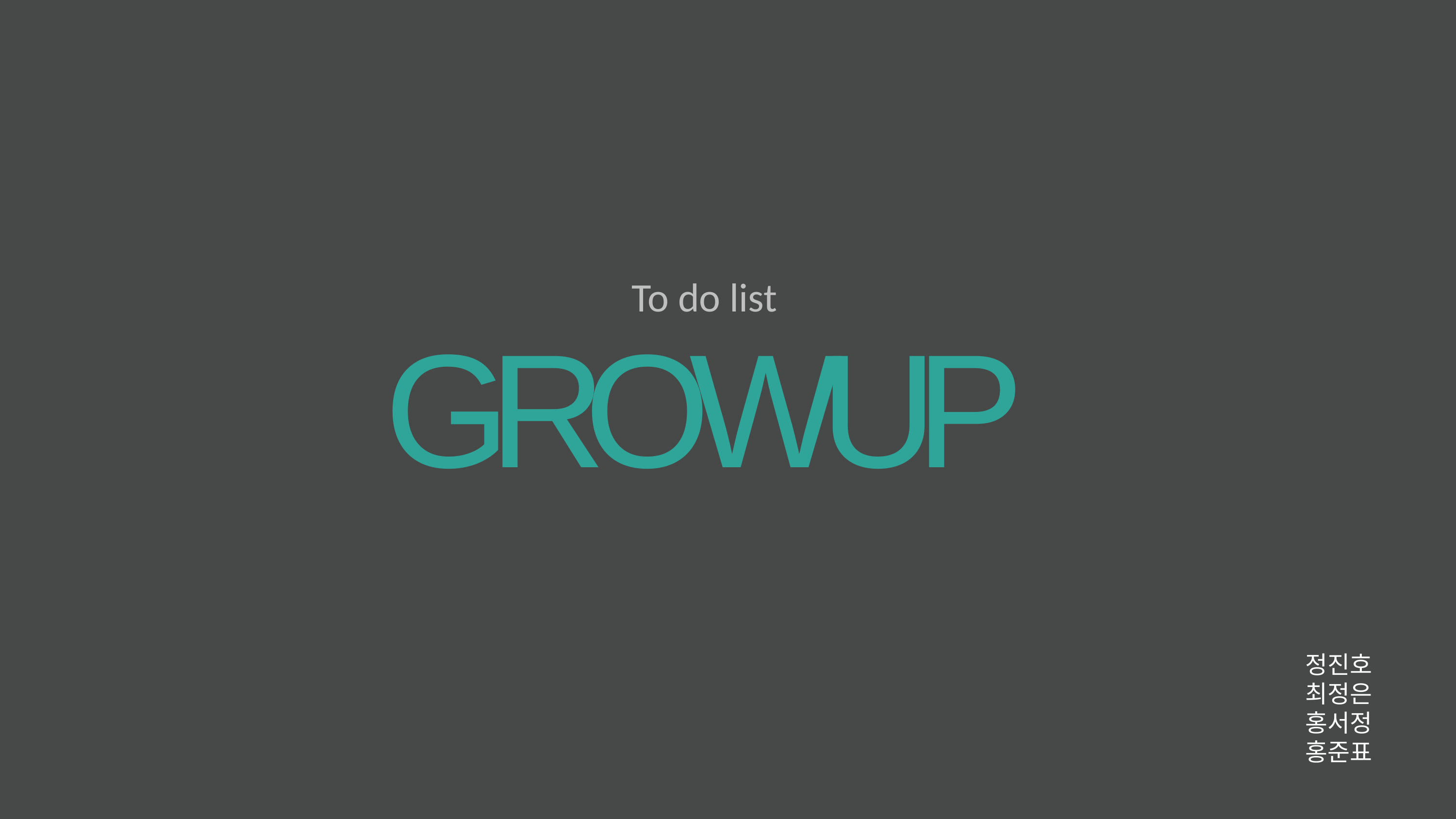

To do list
GROWUP
정진호
최정은
홍서정
홍준표